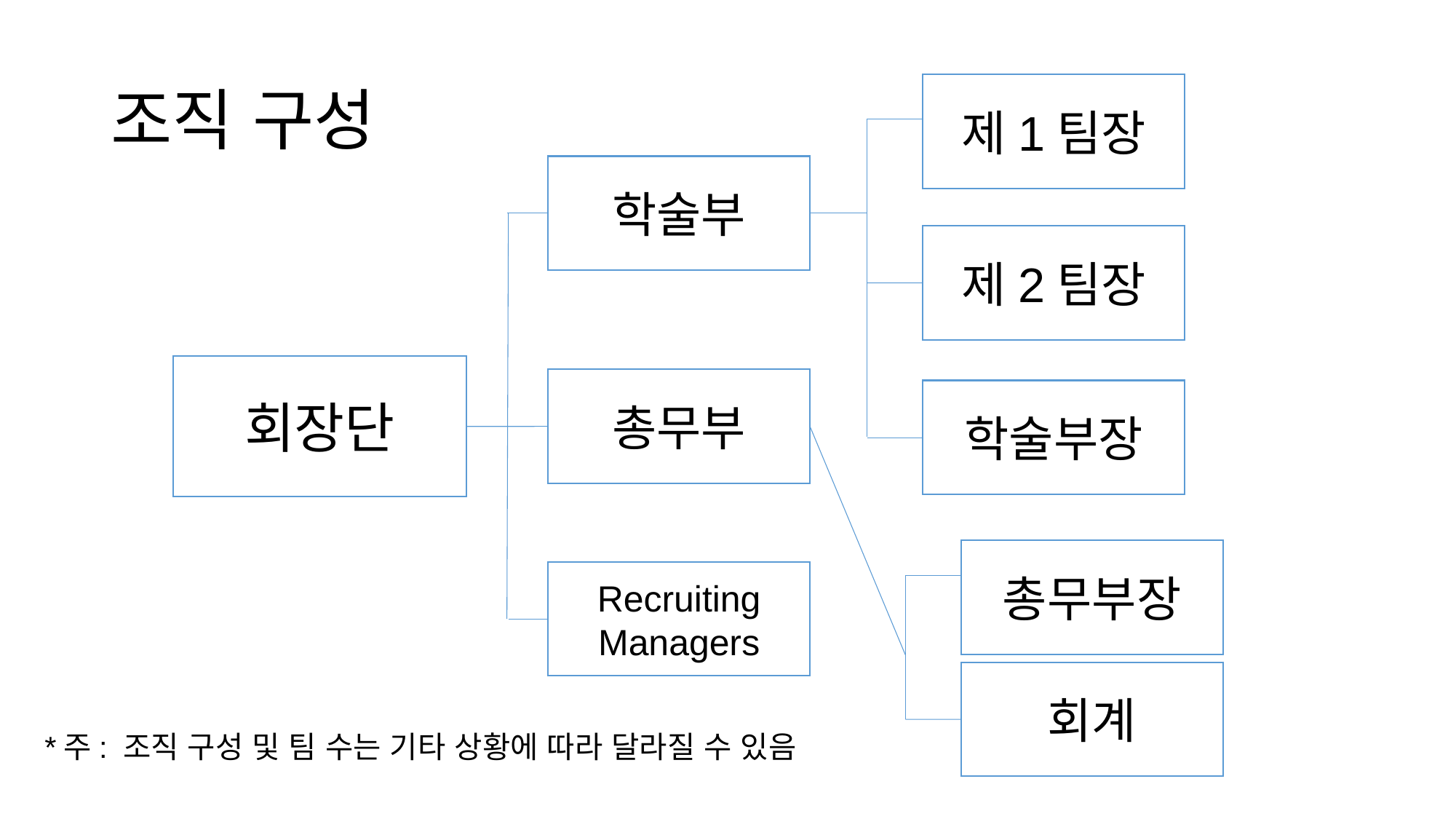

# 조직 구성
제1팀장
학술부
제2팀장
회장단
총무부
학술부장
총무부장
Recruiting Managers
회계
*주: 조직 구성 및 팀 수는 기타 상황에 따라 달라질 수 있음